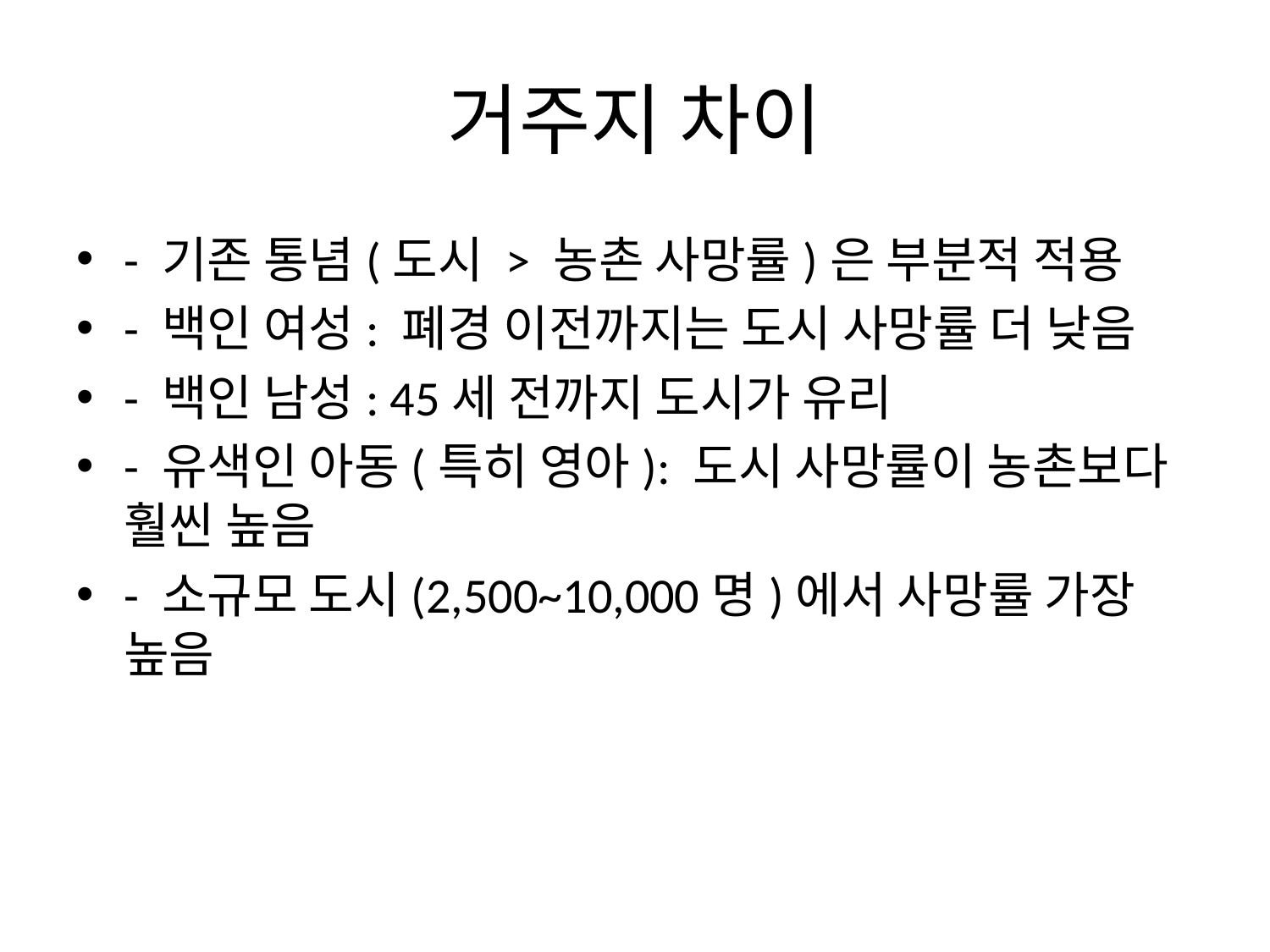

# 거주지 차이
- 기존 통념(도시 > 농촌 사망률)은 부분적 적용
- 백인 여성: 폐경 이전까지는 도시 사망률 더 낮음
- 백인 남성: 45세 전까지 도시가 유리
- 유색인 아동(특히 영아): 도시 사망률이 농촌보다 훨씬 높음
- 소규모 도시(2,500~10,000명)에서 사망률 가장 높음